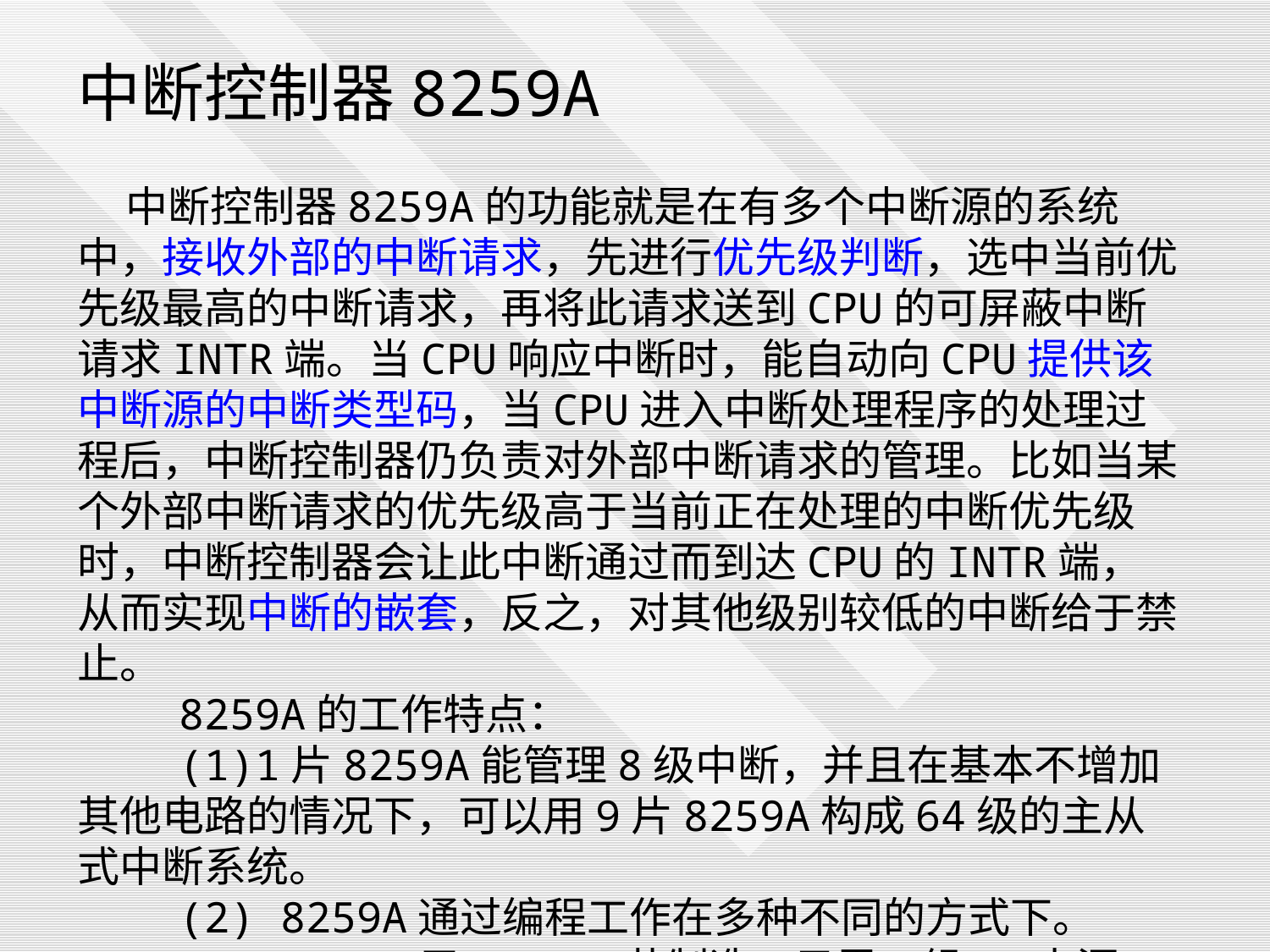

中断控制器8259A

    中断控制器8259A的功能就是在有多个中断源的系统中，接收外部的中断请求，先进行优先级判断，选中当前优先级最高的中断请求，再将此请求送到CPU的可屏蔽中断请求INTR端。当CPU响应中断时，能自动向CPU提供该中断源的中断类型码，当CPU进入中断处理程序的处理过程后，中断控制器仍负责对外部中断请求的管理。比如当某个外部中断请求的优先级高于当前正在处理的中断优先级时，中断控制器会让此中断通过而到达CPU的INTR端，从而实现中断的嵌套，反之，对其他级别较低的中断给于禁止。
    8259A的工作特点：
    (1)1片8259A能管理8级中断，并且在基本不增加其他电路的情况下，可以用9片8259A构成64级的主从式中断系统。
    (2) 8259A通过编程工作在多种不同的方式下。
    (3) 8259A用NMOS工艺制造，只需一组5V电源。